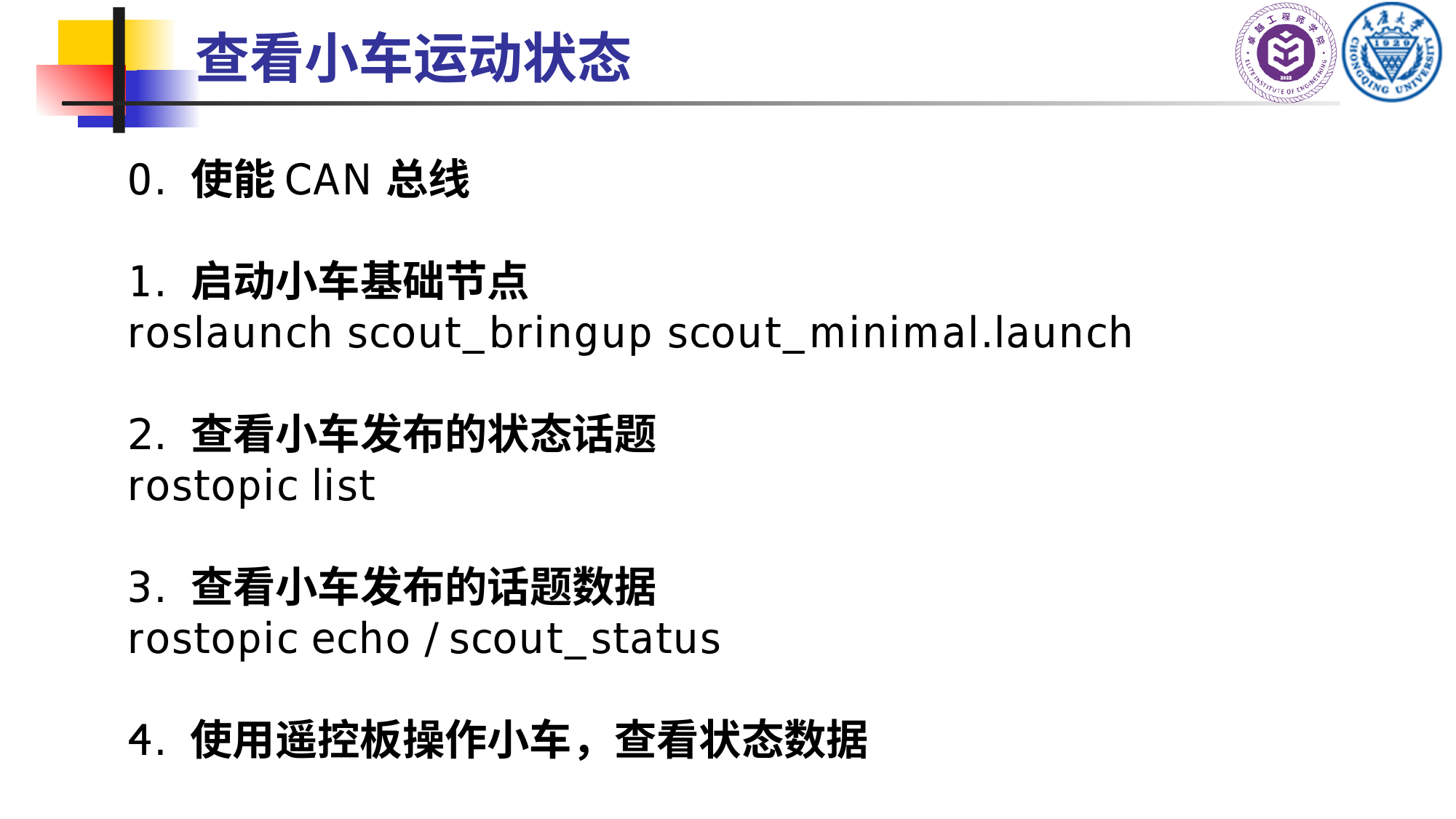

# 查看小车运动状态
0. 使能CAN总线

1. 启动小车基础节点
roslaunch scout_bringup scout_minimal.launch

2. 查看小车发布的状态话题
rostopic list

3. 查看小车发布的话题数据
rostopic echo /scout_status

4. 使用遥控板操作小车，查看状态数据